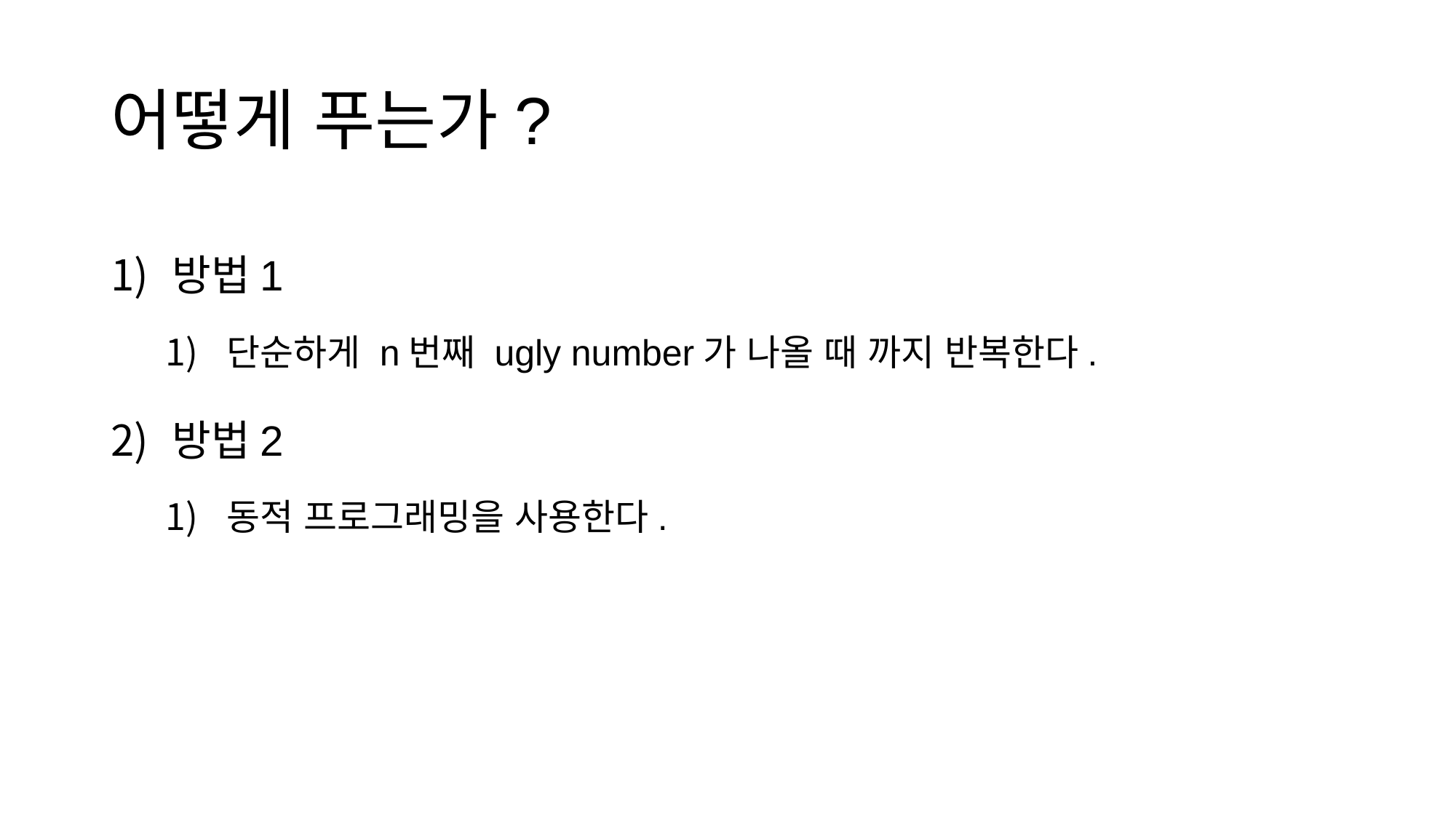

# 어떻게 푸는가?
방법1
단순하게 n번째 ugly number가 나올 때 까지 반복한다.
방법2
동적 프로그래밍을 사용한다.